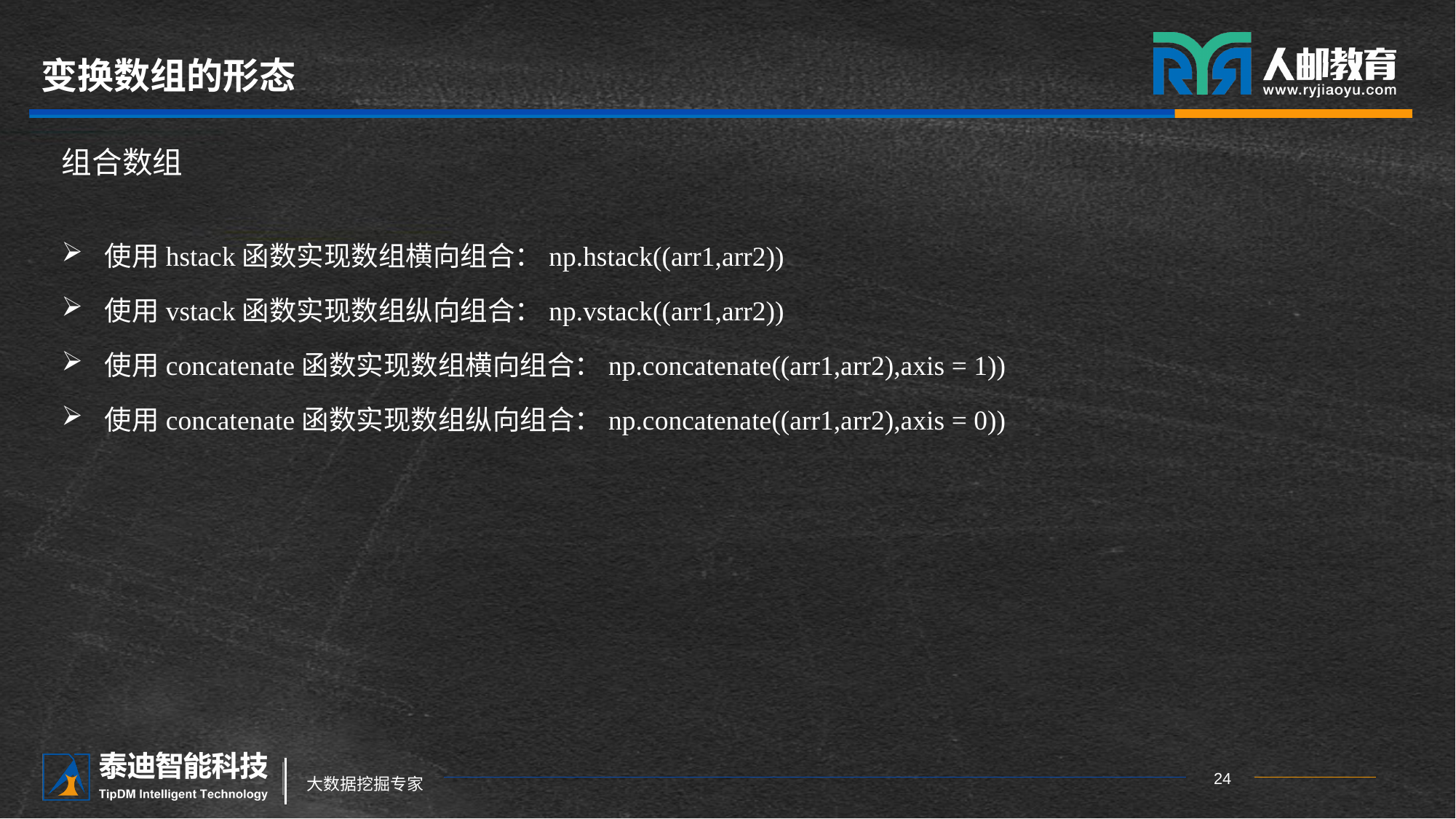

# 变换数组的形态
组合数组
使用hstack函数实现数组横向组合：np.hstack((arr1,arr2))
使用vstack函数实现数组纵向组合：np.vstack((arr1,arr2))
使用concatenate函数实现数组横向组合：np.concatenate((arr1,arr2),axis = 1))
使用concatenate函数实现数组纵向组合：np.concatenate((arr1,arr2),axis = 0))